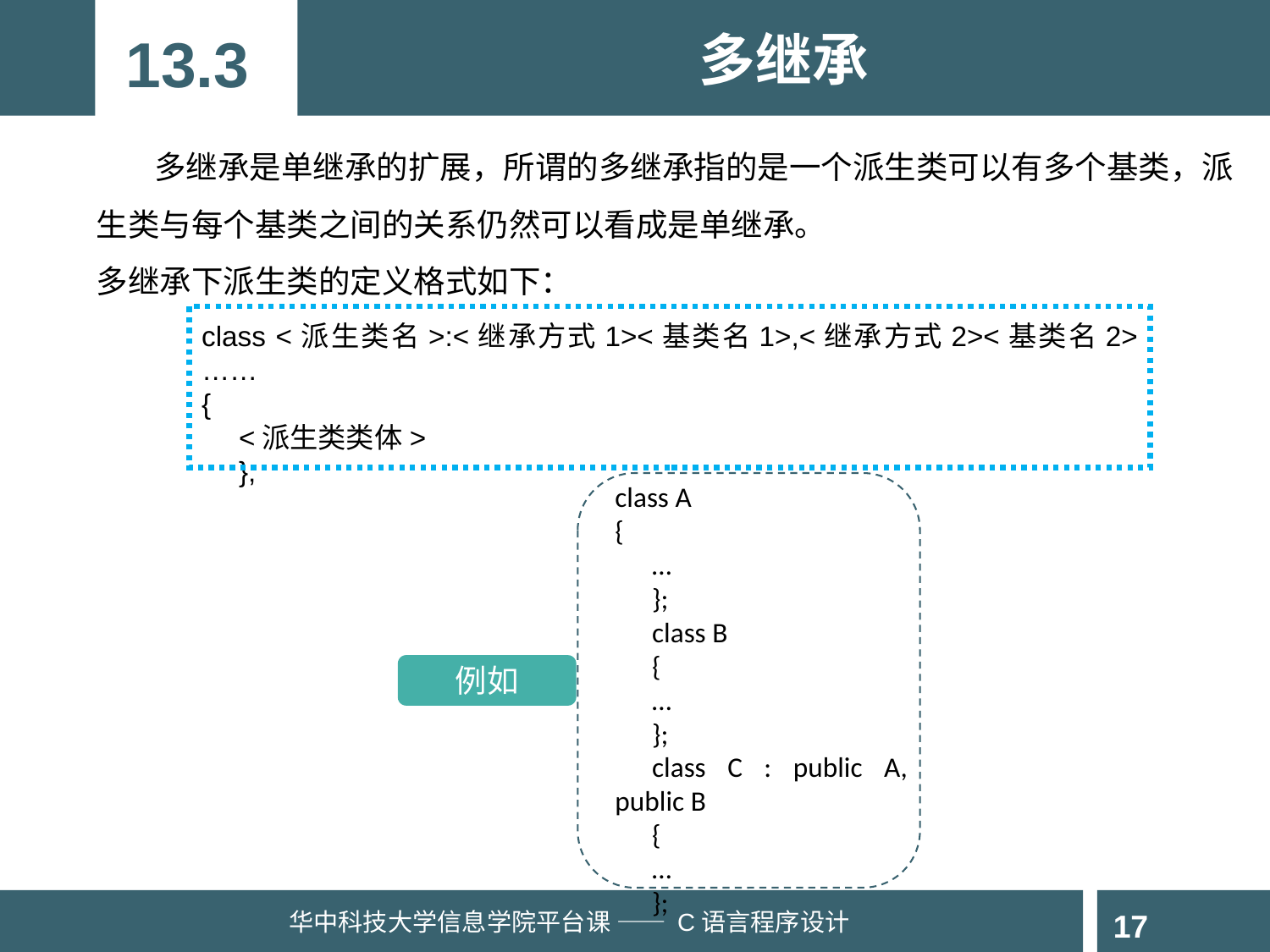

多继承
13.3
       多继承是单继承的扩展，所谓的多继承指的是一个派生类可以有多个基类，派生类与每个基类之间的关系仍然可以看成是单继承。
多继承下派生类的定义格式如下：

class <派生类名>:<继承方式1><基类名1>,<继承方式2><基类名2> ……
{
<派生类类体>
};

class A
{
…
};
class B
{
…
};
class C : public A, public B
{
…
};
例如